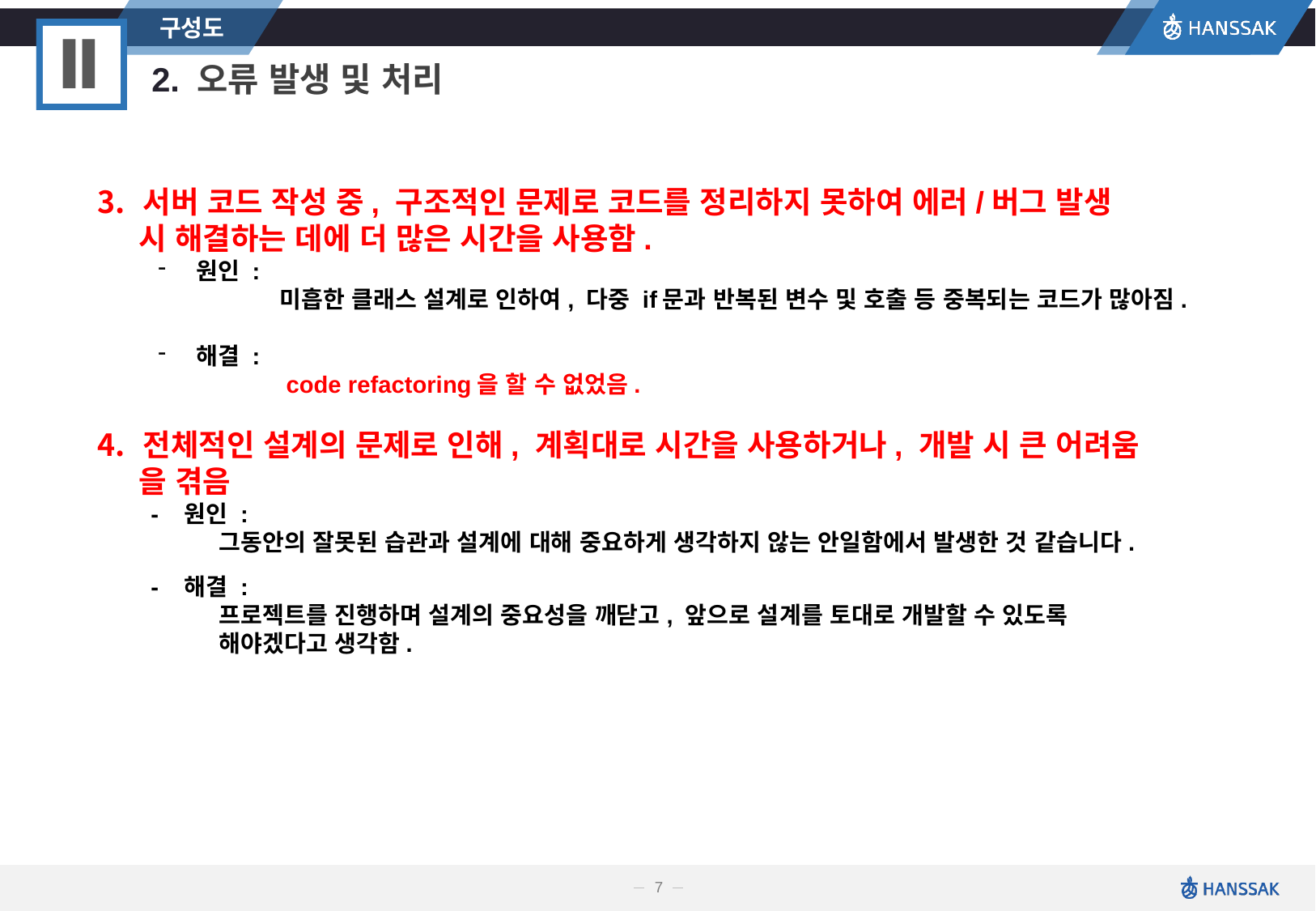

구성도

Ⅱ
2. 오류 발생 및 처리
서버 코드 작성 중, 구조적인 문제로 코드를 정리하지 못하여 에러/버그 발생
    시 해결하는 데에 더 많은 시간을 사용함.
원인 :
	미흡한 클래스 설계로 인하여, 다중 if문과 반복된 변수 및 호출 등 중복되는 코드가 많아짐.

해결 :
	 code refactoring을 할 수 없었음.

전체적인 설계의 문제로 인해, 계획대로 시간을 사용하거나, 개발 시 큰 어려움
    을 겪음
        -   원인 :
	그동안의 잘못된 습관과 설계에 대해 중요하게 생각하지 않는 안일함에서 발생한 것 같습니다.

        -   해결 :
	프로젝트를 진행하며 설계의 중요성을 깨닫고, 앞으로 설계를 토대로 개발할 수 있도록
	해야겠다고 생각함.